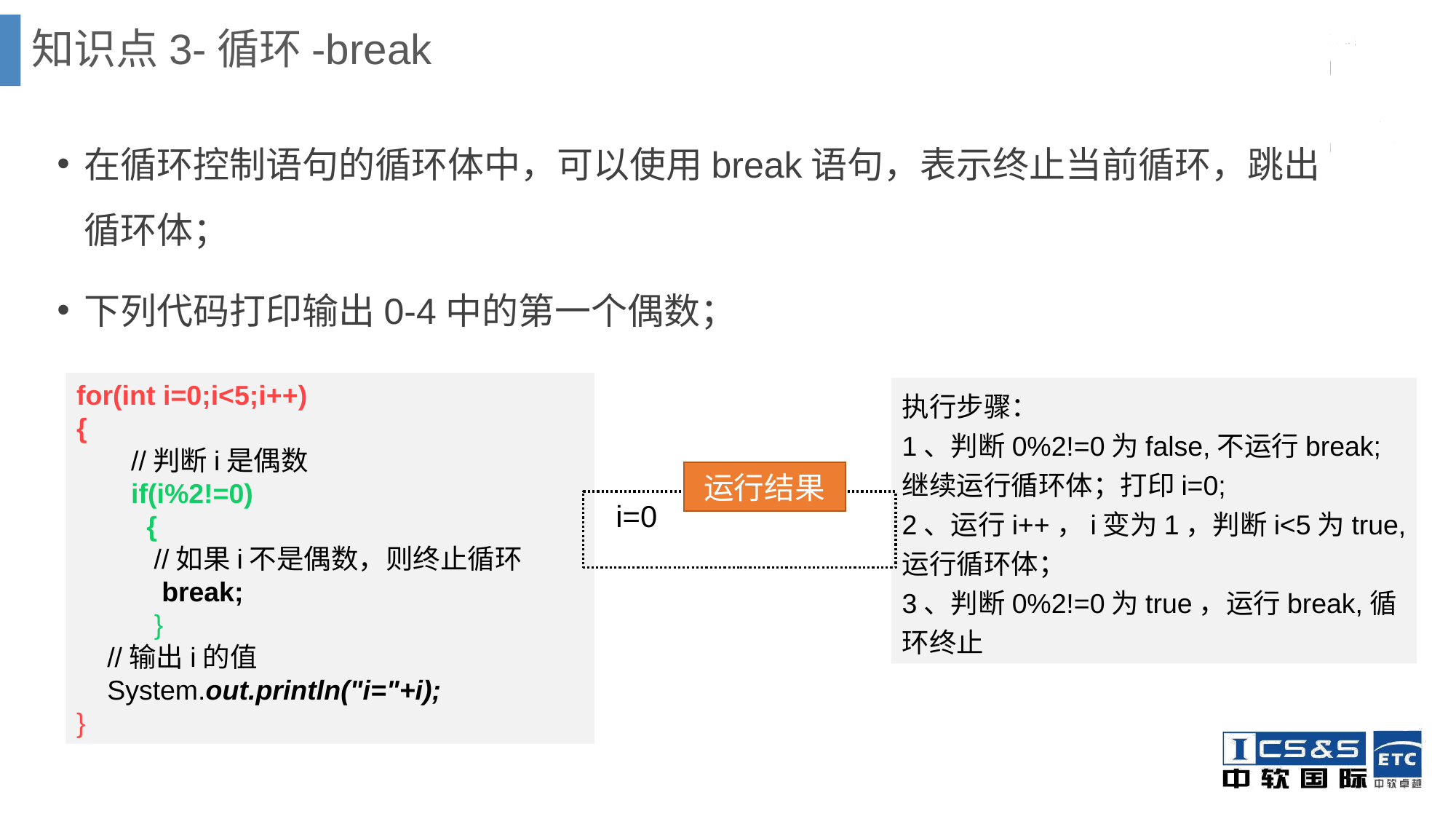

知识点3-循环-break
在循环控制语句的循环体中，可以使用break语句，表示终止当前循环，跳出循环体；
下列代码打印输出0-4中的第一个偶数；
for(int i=0;i<5;i++)
{
//判断i是偶数
if(i%2!=0)
  {
   //如果i不是偶数，则终止循环
    break;
   }
    //输出i的值
    System.out.println("i="+i);
}
执行步骤：
1、判断0%2!=0为false,不运行break;继续运行循环体；打印i=0;
2、运行i++，i变为1，判断i<5为true,运行循环体；
3、判断0%2!=0为true，运行break,循环终止
运行结果
   i=0